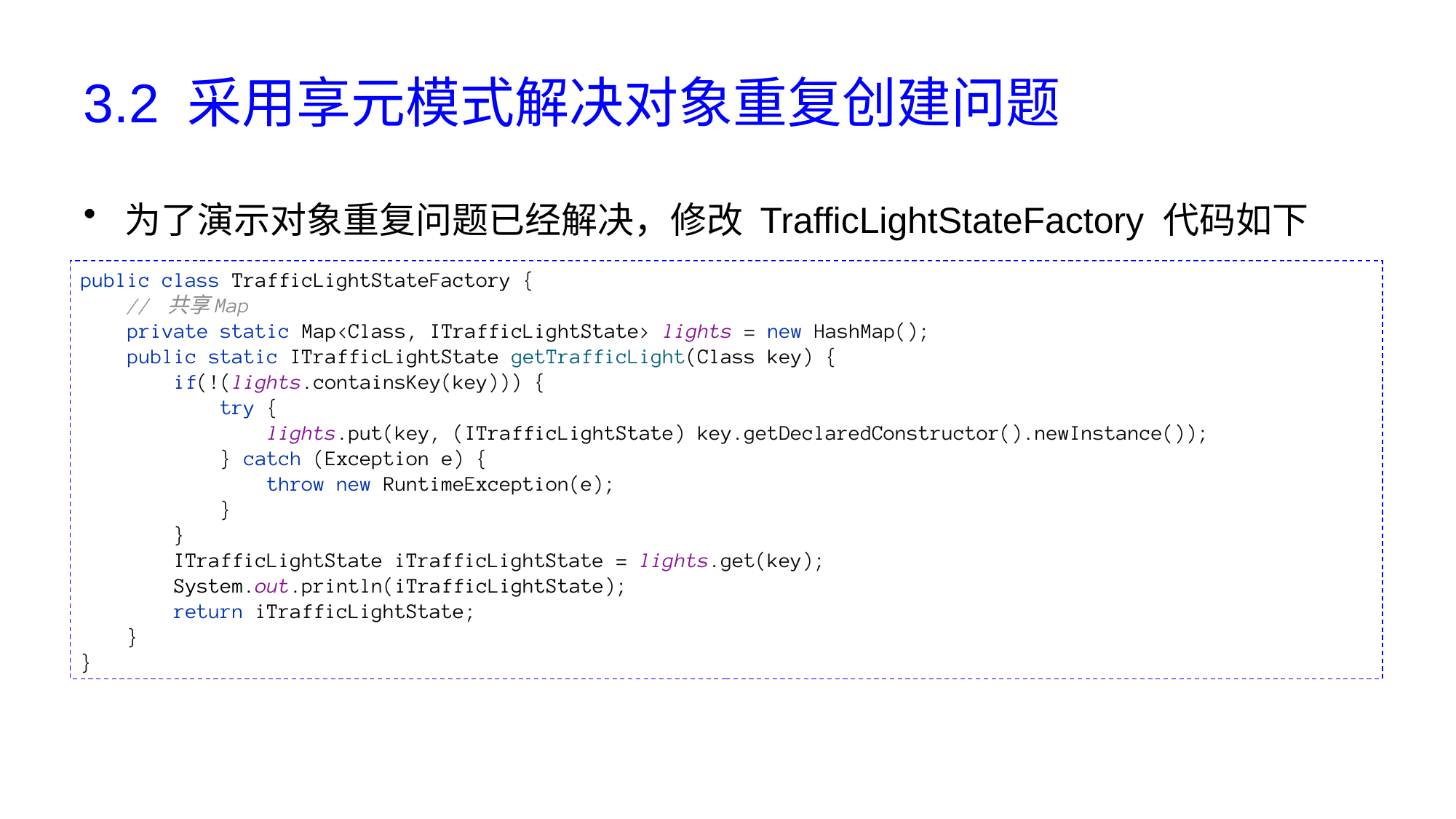

# 3.2 采用享元模式解决对象重复创建问题
为了演示对象重复问题已经解决，修改 TrafficLightStateFactory 代码如下
public class TrafficLightStateFactory {
    // 共享Map
    private static Map<Class, ITrafficLightState> lights = new HashMap();
    public static ITrafficLightState getTrafficLight(Class key) {
        if(!(lights.containsKey(key))) {
            try {
                lights.put(key, (ITrafficLightState) key.getDeclaredConstructor().newInstance());
            } catch (Exception e) {
                throw new RuntimeException(e);
            }
        }
        ITrafficLightState iTrafficLightState = lights.get(key);
        System.out.println(iTrafficLightState);
        return iTrafficLightState;
    }
}
33